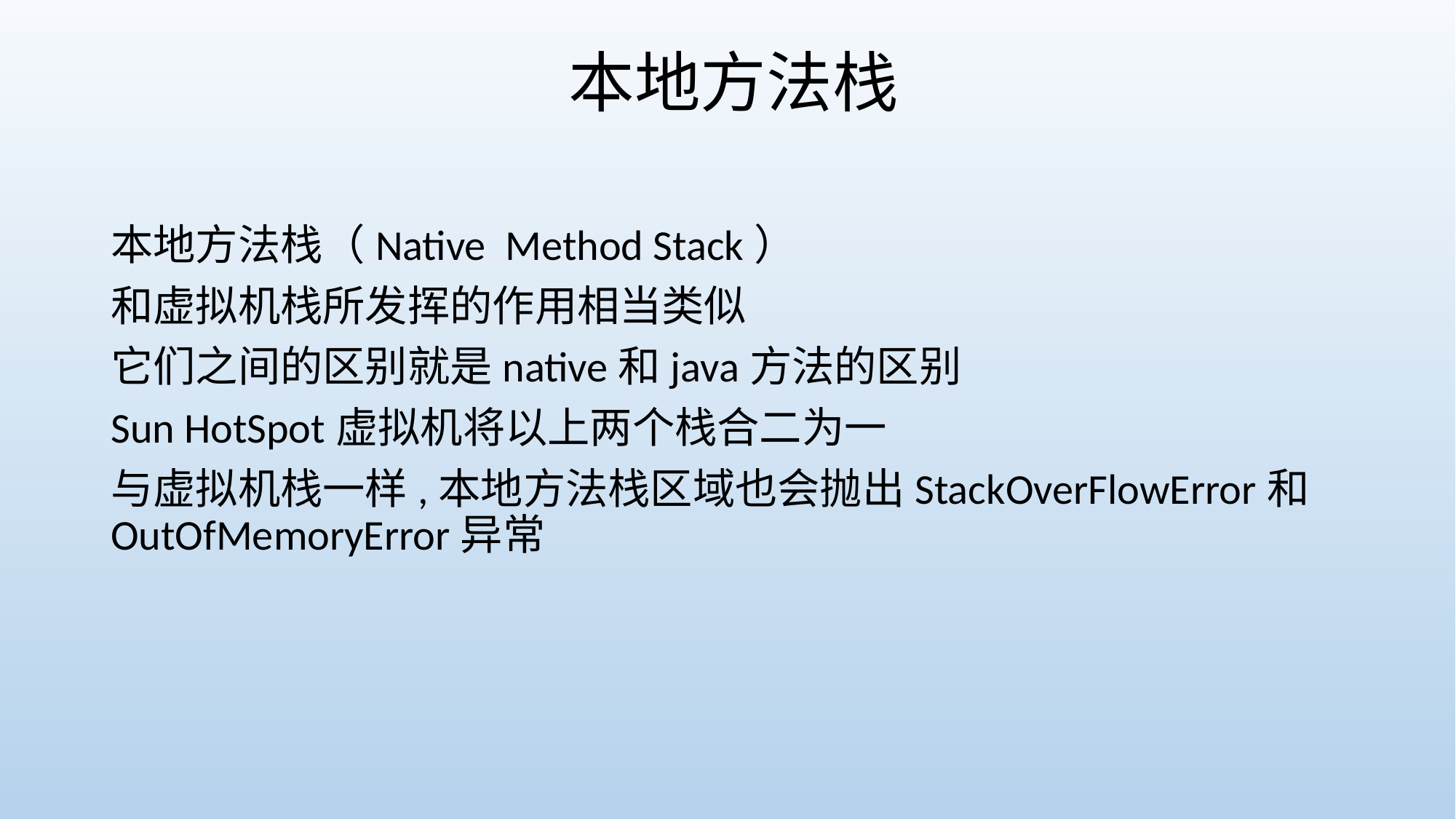

# 本地方法栈
本地方法栈（Native  Method Stack）
和虚拟机栈所发挥的作用相当类似
它们之间的区别就是native和java方法的区别
Sun HotSpot虚拟机将以上两个栈合二为一
与虚拟机栈一样,本地方法栈区域也会抛出StackOverFlowError和OutOfMemoryError异常